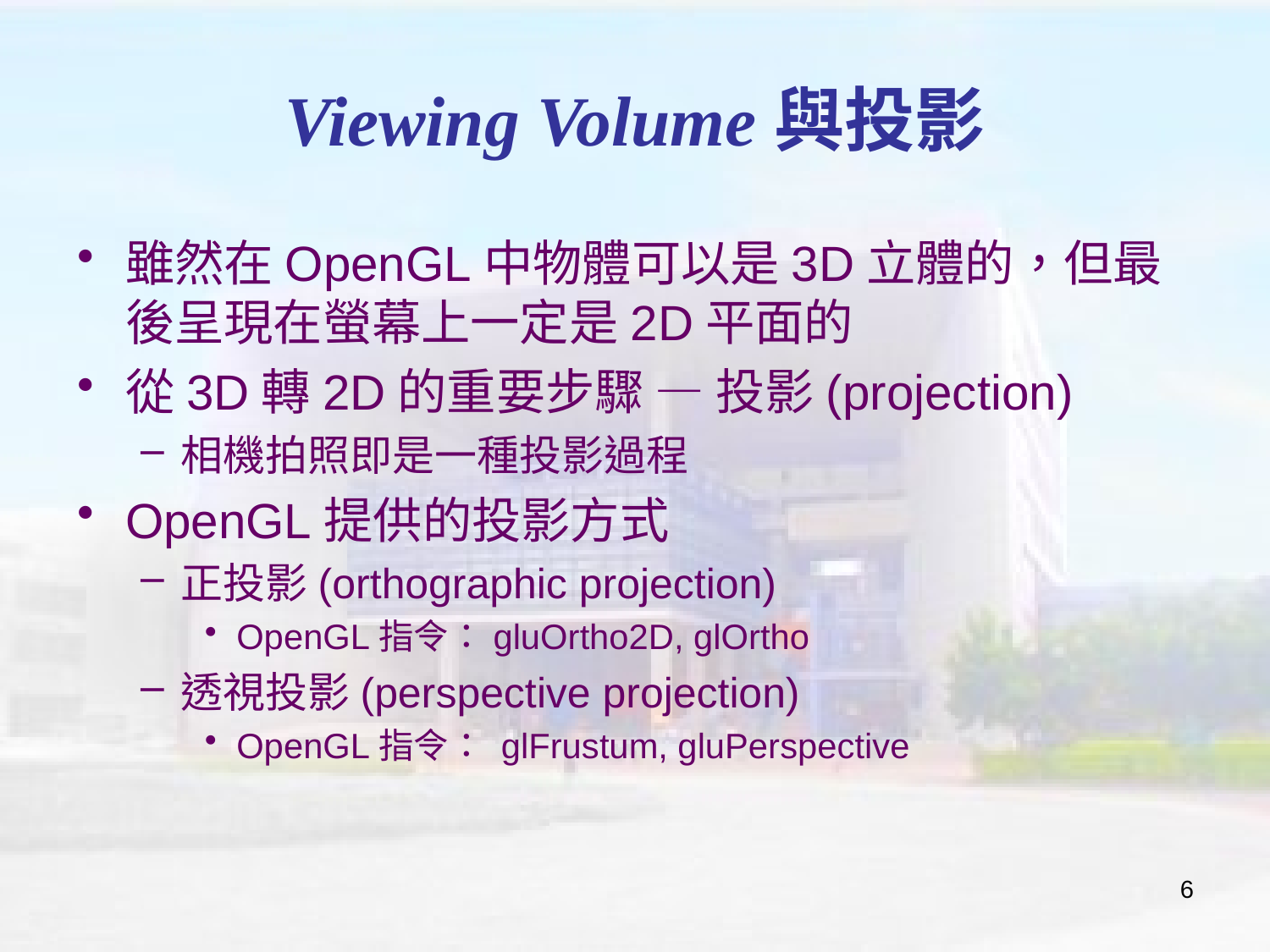

# Viewing Volume與投影
雖然在OpenGL中物體可以是3D立體的，但最後呈現在螢幕上一定是2D平面的
從3D轉2D的重要步驟 — 投影(projection)
相機拍照即是一種投影過程
OpenGL提供的投影方式
正投影(orthographic projection)
OpenGL指令：gluOrtho2D, glOrtho
透視投影(perspective projection)
OpenGL指令： glFrustum, gluPerspective
6